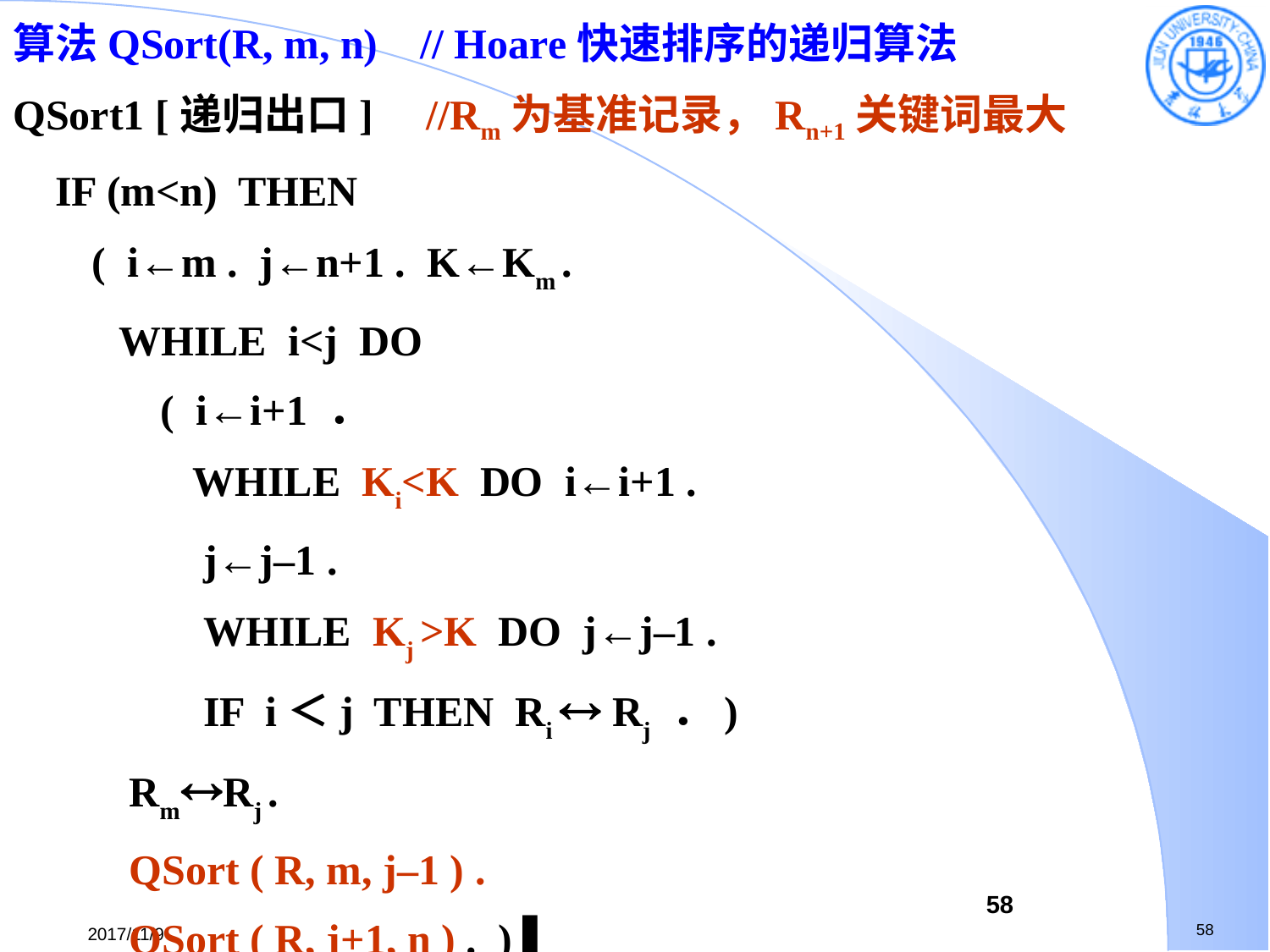

算法QSort(R, m, n)    // Hoare快速排序的递归算法
QSort1 [递归出口]     //Rm为基准记录，Rn+1关键词最大
    IF (m<n)  THEN
	   (  i←m .  j←n+1 .  K←Km .
          WHILE  i<j  DO
              (  i←i+1 ．
                 WHILE  Ki<K  DO  i←i+1 .
                  j←j–1 .
                  WHILE  Kj >K  DO  j←j–1 .
                  IF  i＜j  THEN  Ri ↔ Rj ．)
           Rm↔Rj .
           QSort ( R, m, j–1 ) .
           QSort ( R, j+1, n ) .  ) ▌
58